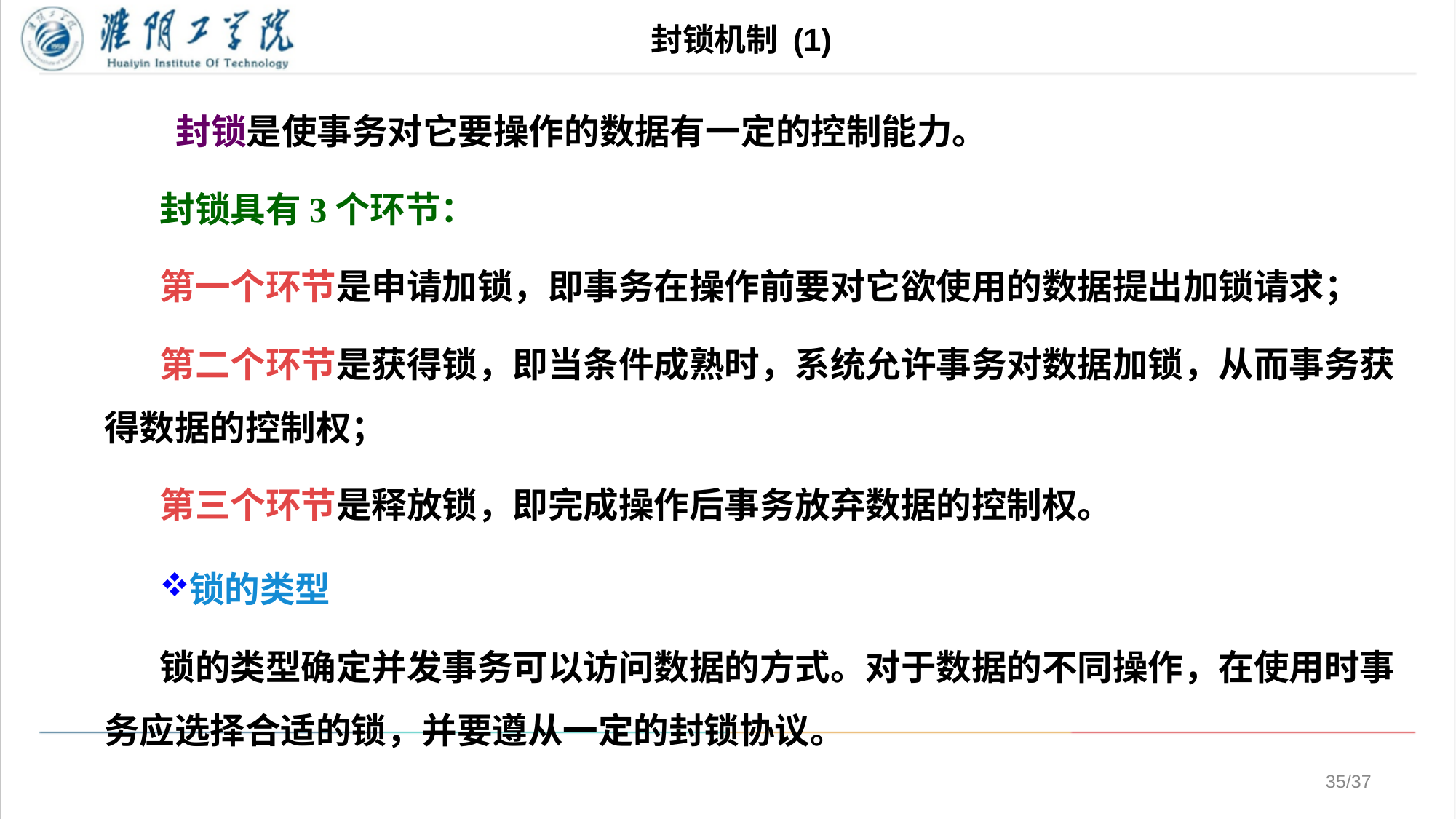

# 封锁机制 (1)
 封锁是使事务对它要操作的数据有一定的控制能力。
封锁具有3个环节：
第一个环节是申请加锁，即事务在操作前要对它欲使用的数据提出加锁请求；
第二个环节是获得锁，即当条件成熟时，系统允许事务对数据加锁，从而事务获得数据的控制权；
第三个环节是释放锁，即完成操作后事务放弃数据的控制权。
锁的类型
锁的类型确定并发事务可以访问数据的方式。对于数据的不同操作，在使用时事务应选择合适的锁，并要遵从一定的封锁协议。

35/37